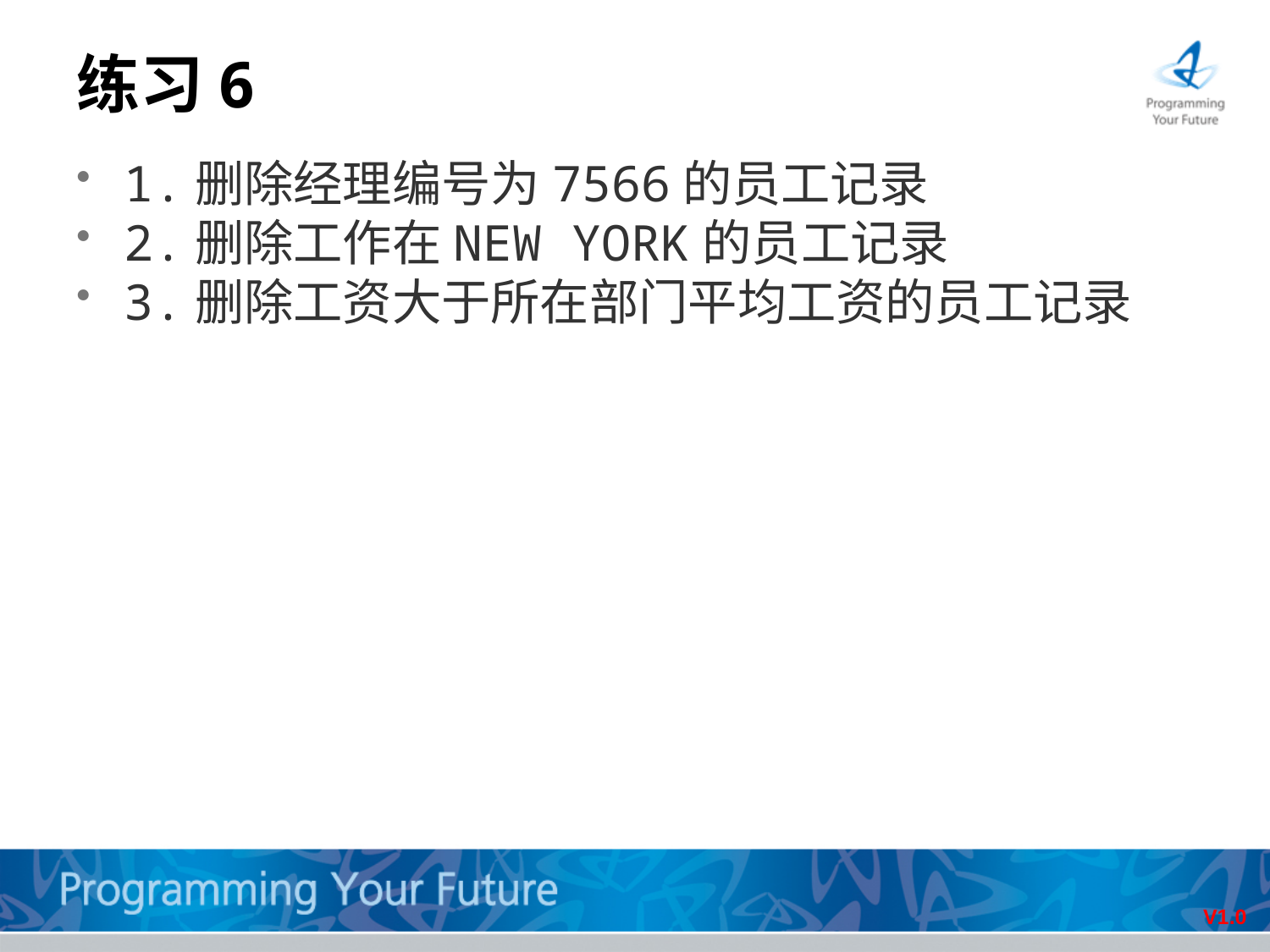

# 练习6
1.删除经理编号为7566的员工记录
2.删除工作在NEW YORK的员工记录
3.删除工资大于所在部门平均工资的员工记录